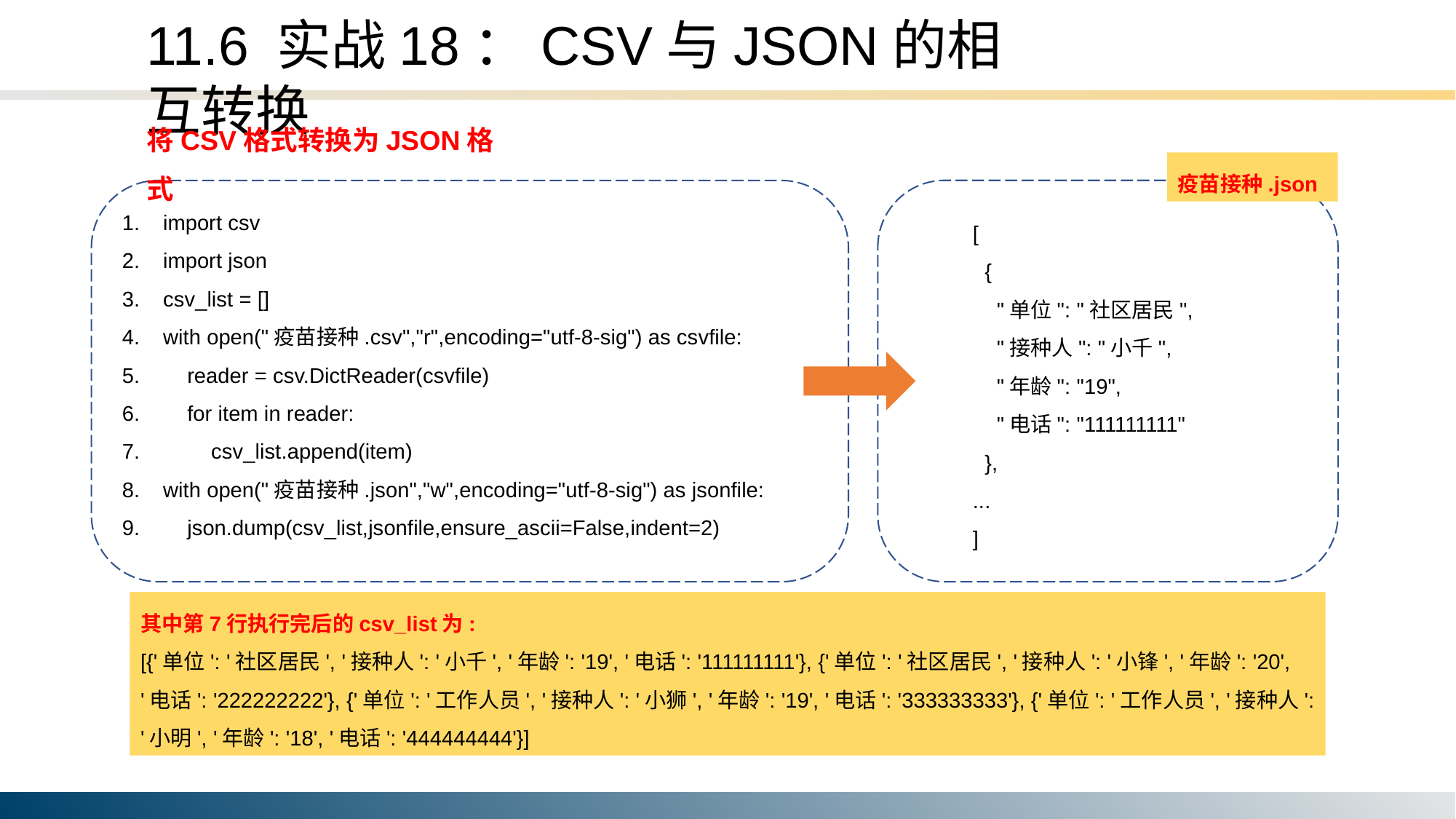

11.6 实战18：CSV与JSON的相互转换
将CSV格式转换为JSON格式
疫苗接种.json

import csv
import json
csv_list = []
with open("疫苗接种.csv","r",encoding="utf-8-sig") as csvfile:
    reader = csv.DictReader(csvfile)
    for item in reader:
        csv_list.append(item)
with open("疫苗接种.json","w",encoding="utf-8-sig") as jsonfile:
    json.dump(csv_list,jsonfile,ensure_ascii=False,indent=2)
[
  {
    "单位": "社区居民",
    "接种人": "小千",
    "年龄": "19",
    "电话": "111111111"
  },
...
]

其中第7行执行完后的csv_list为:
[{'单位': '社区居民', '接种人': '小千', '年龄': '19', '电话': '111111111'}, {'单位': '社区居民', '接种人': '小锋', '年龄': '20', '电话': '222222222'}, {'单位': '工作人员', '接种人': '小狮', '年龄': '19', '电话': '333333333'}, {'单位': '工作人员', '接种人': '小明', '年龄': '18', '电话': '444444444'}]